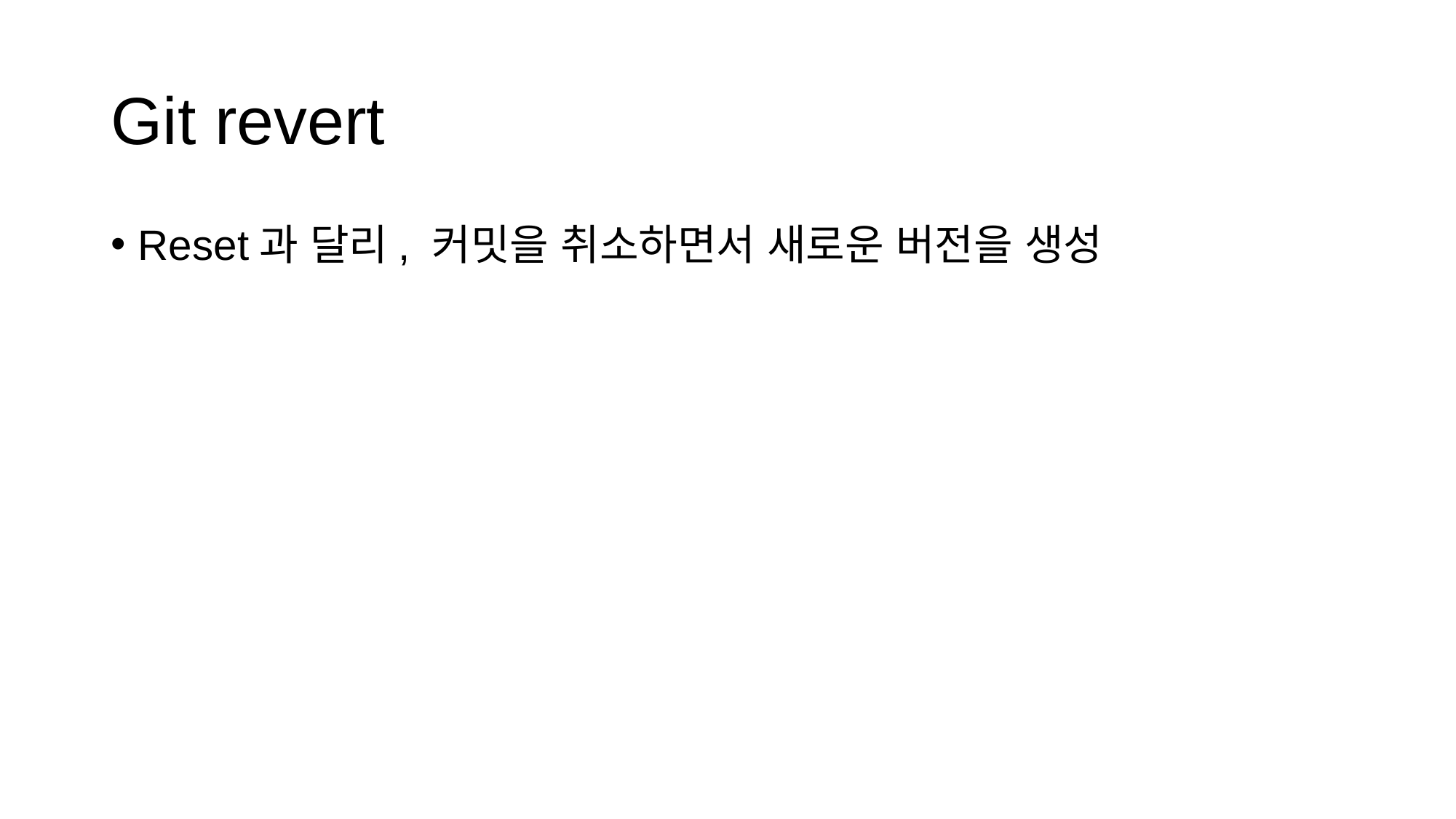

# Git revert
Reset과 달리, 커밋을 취소하면서 새로운 버전을 생성